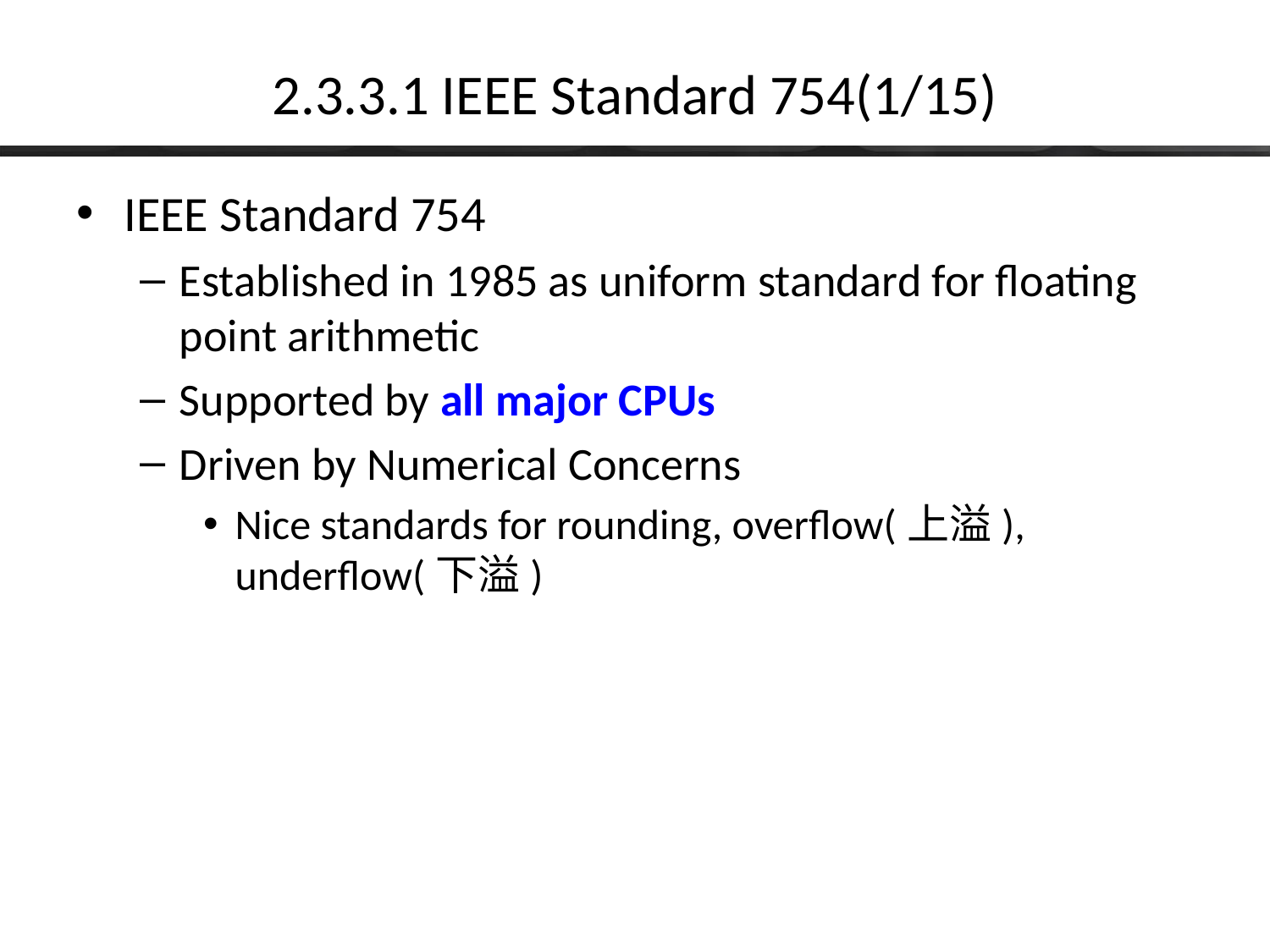

# 2.3.3.1 IEEE Standard 754(1/15)
IEEE Standard 754
Established in 1985 as uniform standard for floating point arithmetic
Supported by all major CPUs
Driven by Numerical Concerns
Nice standards for rounding, overflow(上溢), underflow(下溢)
49